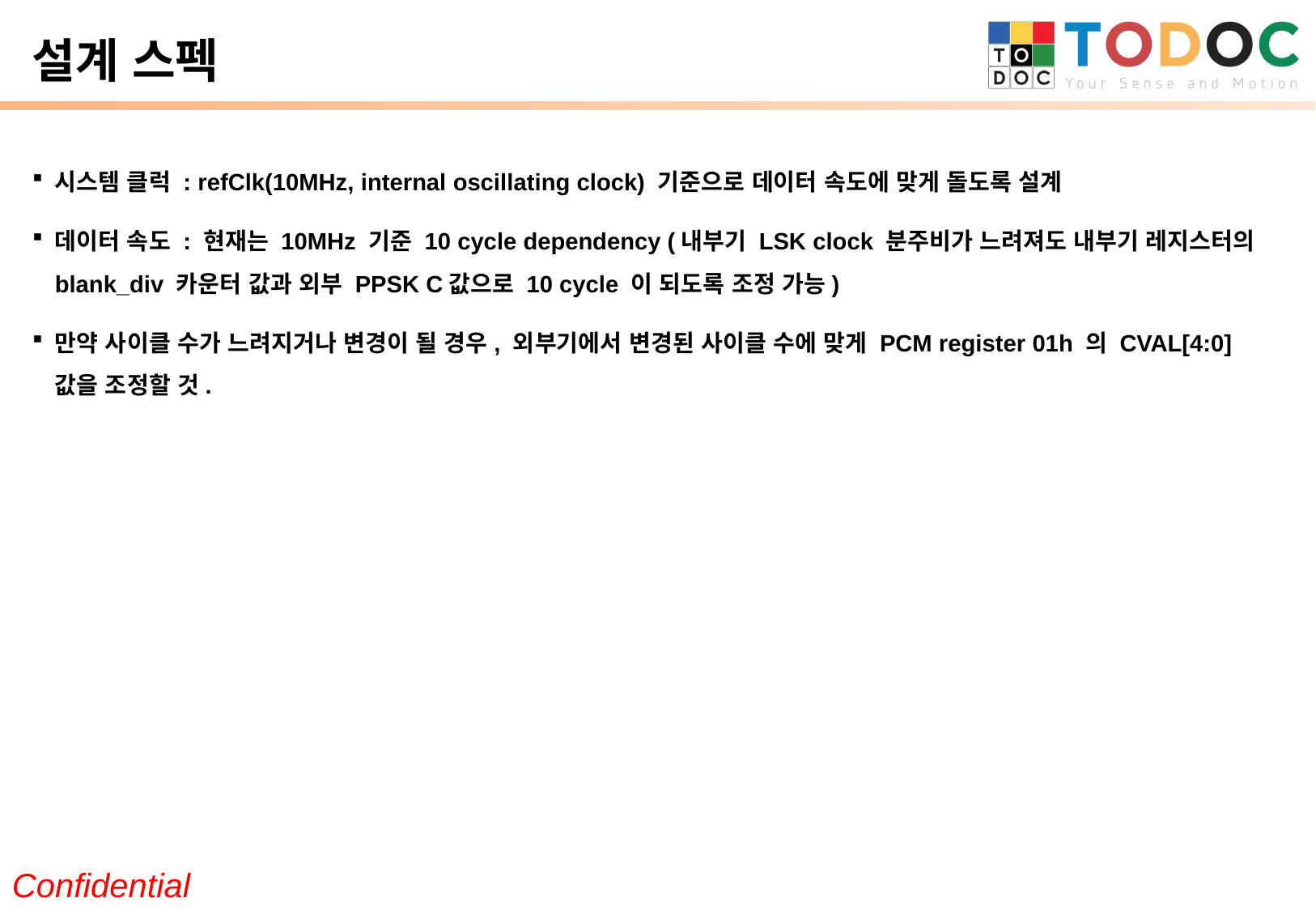

# 설계 스펙
시스템 클럭 : refClk(10MHz, internal oscillating clock) 기준으로 데이터 속도에 맞게 돌도록 설계
데이터 속도 : 현재는 10MHz 기준 10 cycle dependency (내부기 LSK clock 분주비가 느려져도 내부기 레지스터의 blank_div 카운터 값과 외부 PPSK C값으로 10 cycle 이 되도록 조정 가능)
만약 사이클 수가 느려지거나 변경이 될 경우, 외부기에서 변경된 사이클 수에 맞게 PCM register 01h 의 CVAL[4:0] 값을 조정할 것.